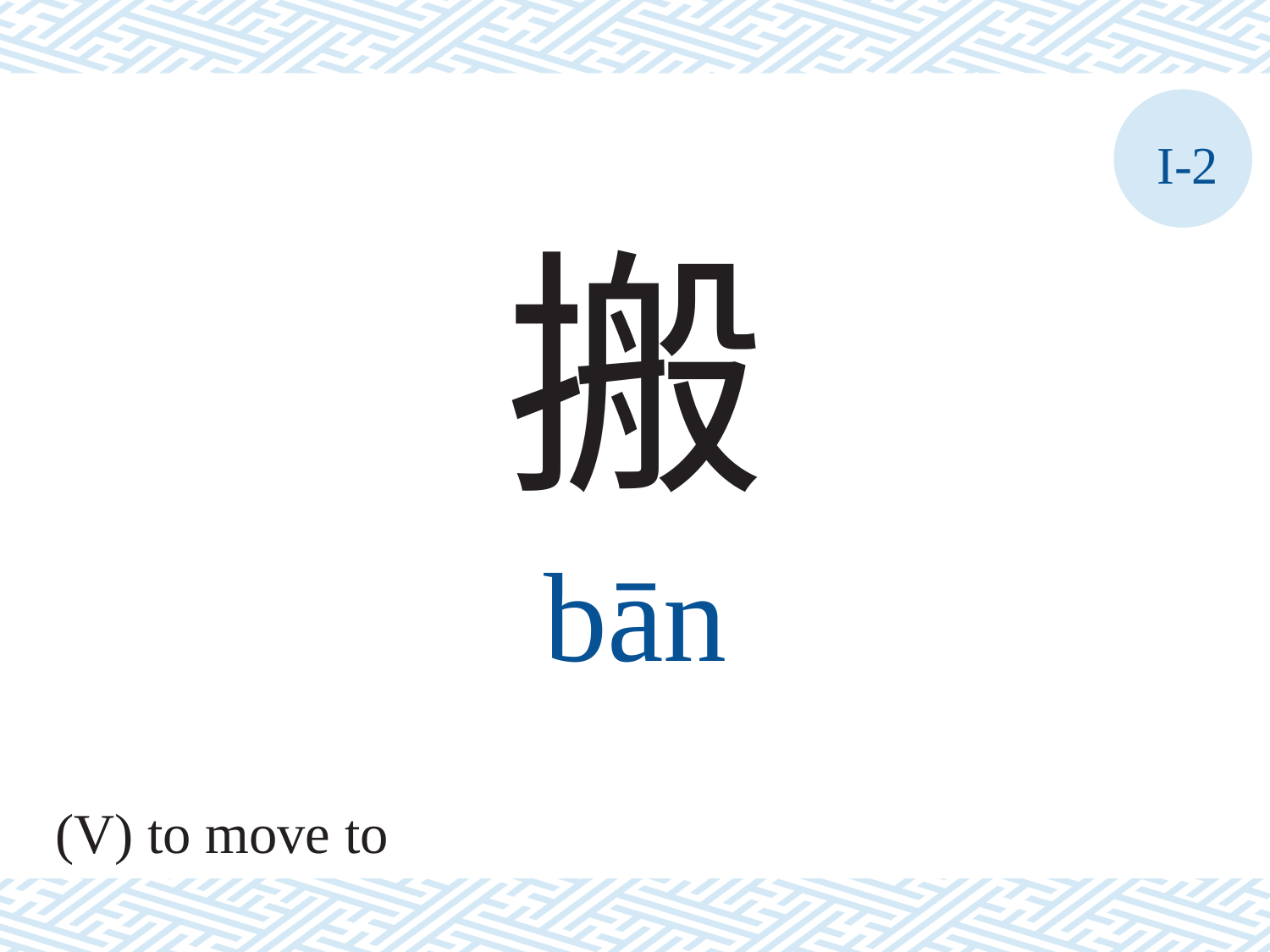

I-2
搬
bān
(V) to move to